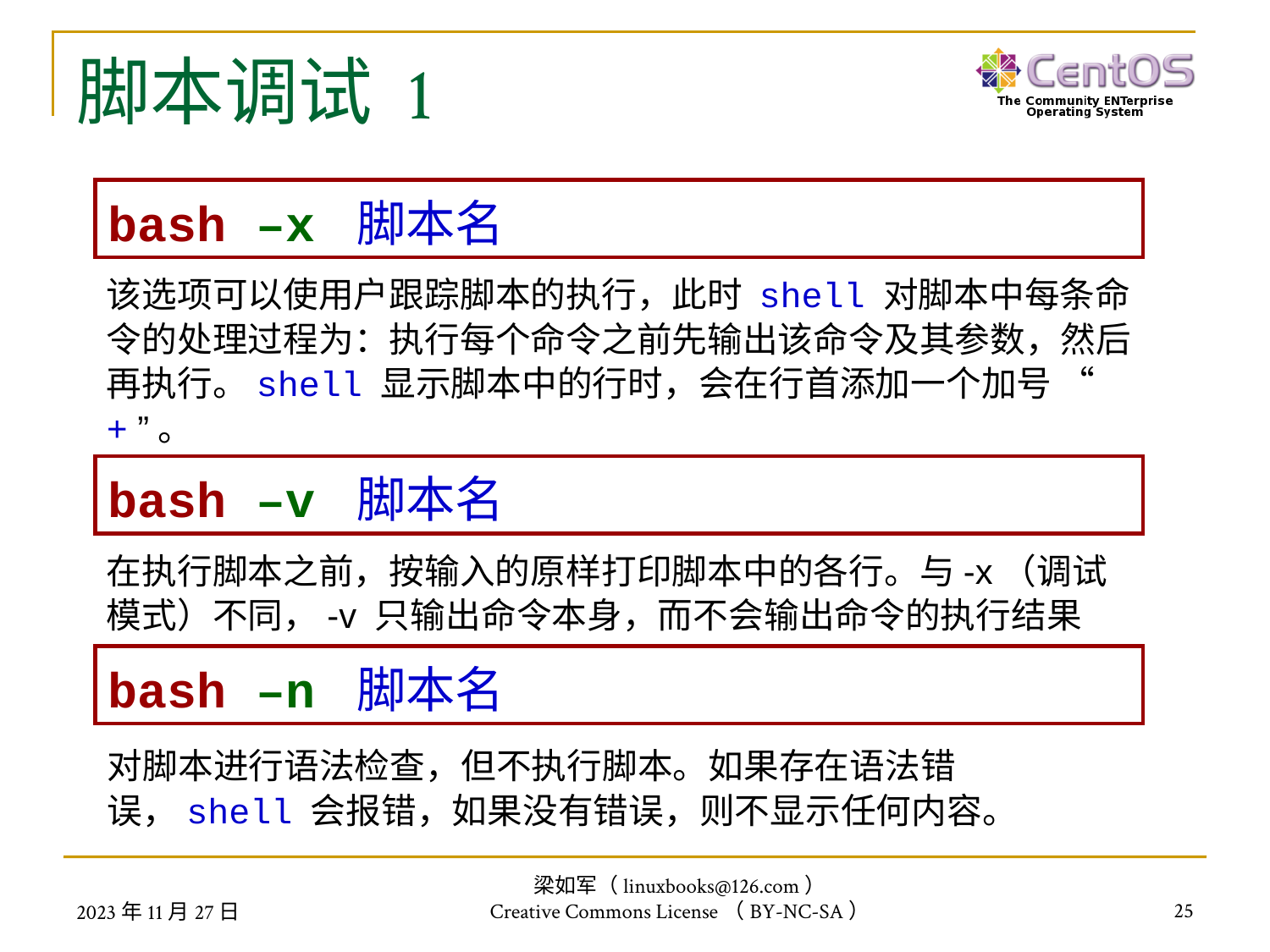

# 脚本调试 1
bash –x 脚本名
该选项可以使用户跟踪脚本的执行，此时 shell 对脚本中每条命令的处理过程为：执行每个命令之前先输出该命令及其参数，然后再执行。shell 显示脚本中的行时，会在行首添加一个加号 “ + ”。
bash –v 脚本名
在执行脚本之前，按输入的原样打印脚本中的各行。与-x（调试模式）不同，-v 只输出命令本身，而不会输出命令的执行结果
bash –n 脚本名
对脚本进行语法检查，但不执行脚本。如果存在语法错误，shell 会报错，如果没有错误，则不显示任何内容。
梁如军（linuxbooks@126.com）
Creative Commons License（BY-NC-SA）
2023年11月27日
25